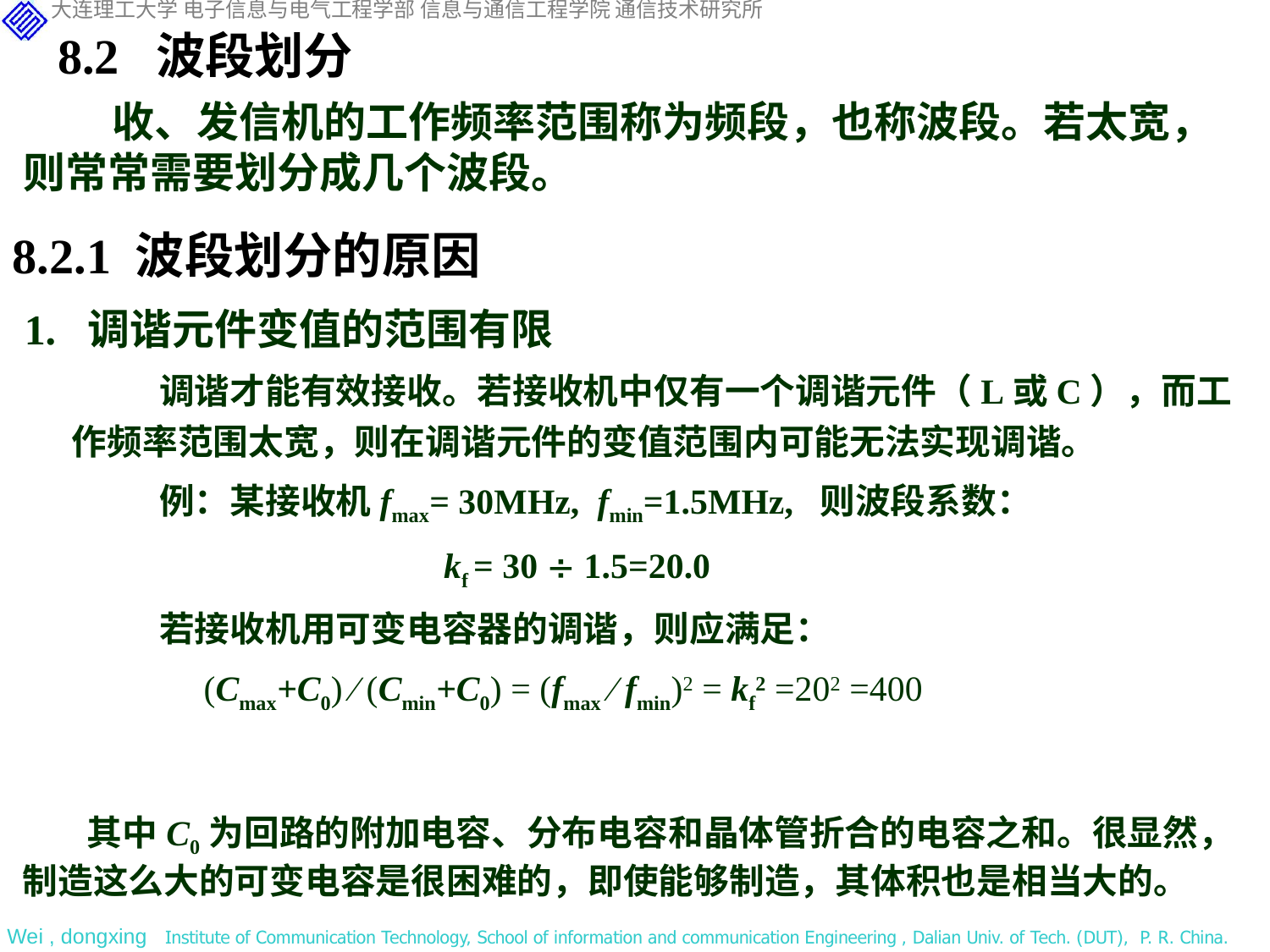

8.2  波段划分
收、发信机的工作频率范围称为频段，也称波段。若太宽，则常常需要划分成几个波段。
8.2.1 波段划分的原因
1.  调谐元件变值的范围有限
调谐才能有效接收。若接收机中仅有一个调谐元件（L或C），而工作频率范围太宽，则在调谐元件的变值范围内可能无法实现调谐。
例：某接收机fmax= 30MHz,  fmin=1.5MHz,  则波段系数：
                                kf = 30 ÷ 1.5=20.0
若接收机用可变电容器的调谐，则应满足：
     (Cmax+C0) ⁄ (Cmin+C0) = (fmax ⁄ fmin)2 = kf2 =202 =400

       其中C0为回路的附加电容、分布电容和晶体管折合的电容之和。很显然，制造这么大的可变电容是很困难的，即使能够制造，其体积也是相当大的。